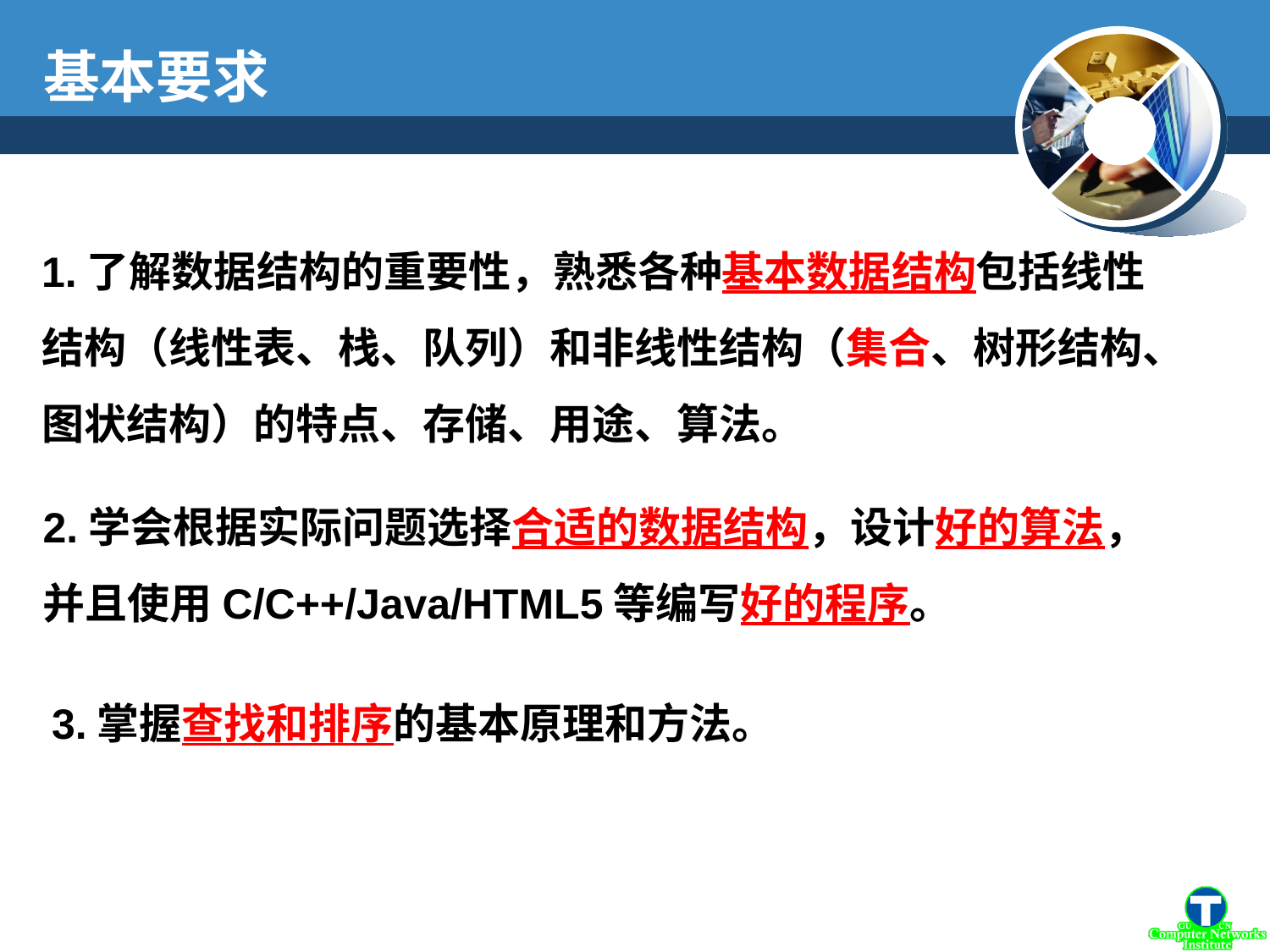

基本要求
1.了解数据结构的重要性，熟悉各种基本数据结构包括线性结构（线性表、栈、队列）和非线性结构（集合、树形结构、图状结构）的特点、存储、用途、算法。
2.学会根据实际问题选择合适的数据结构，设计好的算法，并且使用C/C++/Java/HTML5等编写好的程序。
3.掌握查找和排序的基本原理和方法。